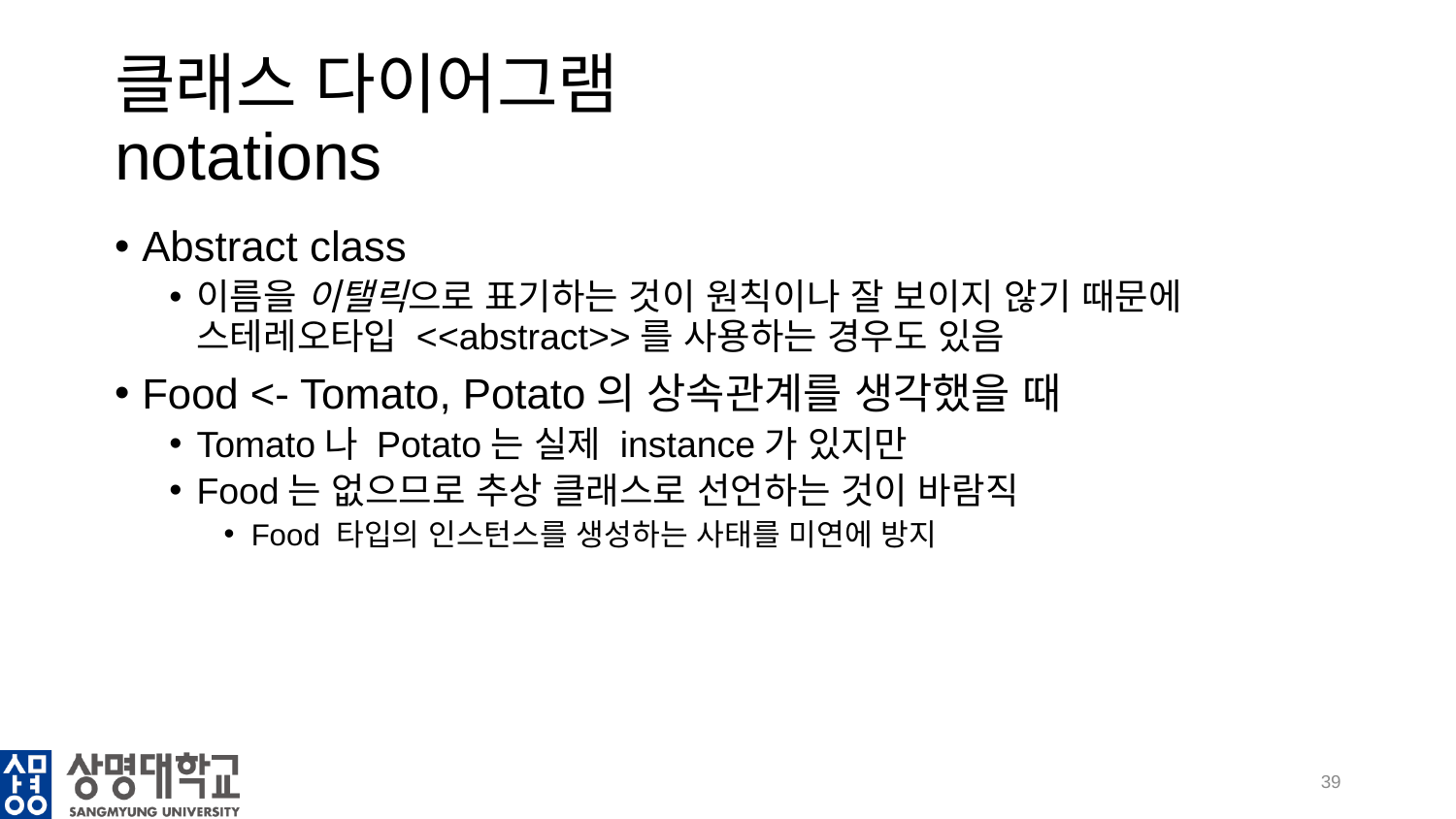

# 클래스 다이어그램 notations
Abstract class
이름을 이탤릭으로 표기하는 것이 원칙이나 잘 보이지 않기 때문에 스테레오타입 <<abstract>>를 사용하는 경우도 있음
Food <- Tomato, Potato의 상속관계를 생각했을 때
Tomato나 Potato는 실제 instance가 있지만
Food는 없으므로 추상 클래스로 선언하는 것이 바람직
Food 타입의 인스턴스를 생성하는 사태를 미연에 방지
39